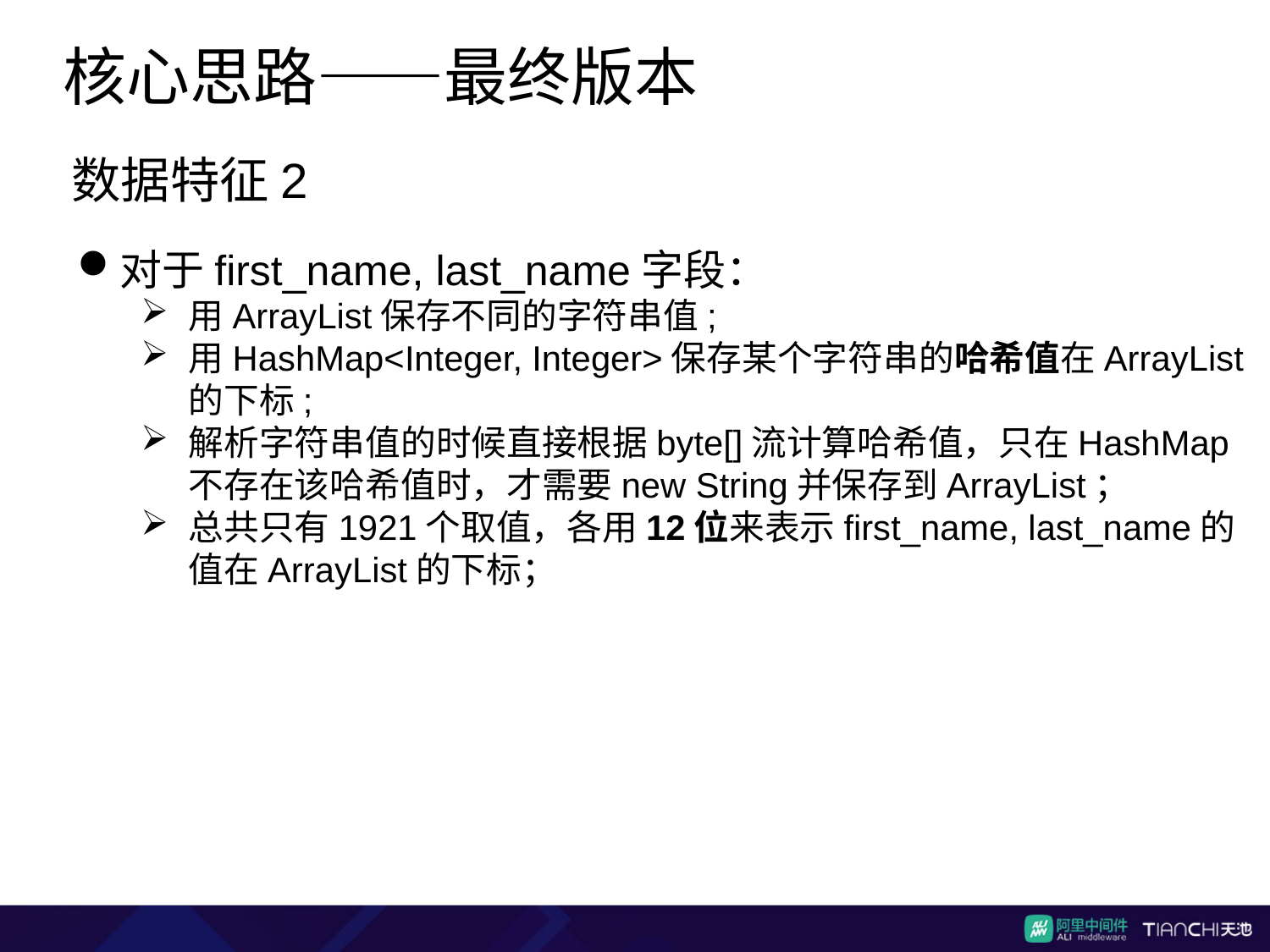

核心思路——最终版本
数据特征2
对于first_name, last_name字段：
用ArrayList保存不同的字符串值;
用HashMap<Integer, Integer>保存某个字符串的哈希值在ArrayList的下标;
解析字符串值的时候直接根据byte[]流计算哈希值，只在HashMap不存在该哈希值时，才需要new String并保存到ArrayList；
总共只有1921个取值，各用12位来表示first_name, last_name的值在ArrayList的下标；